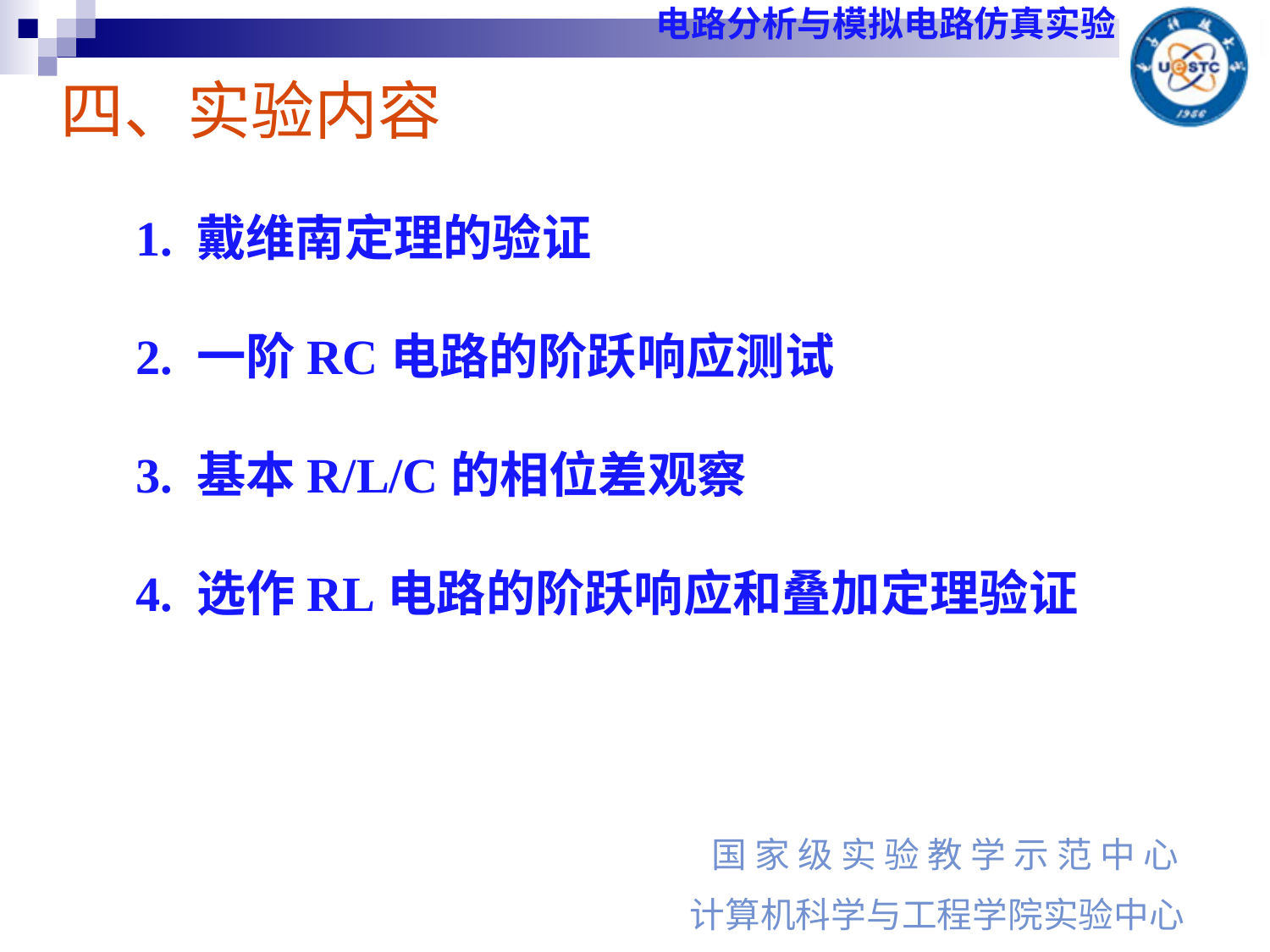

# 四、实验内容
1. 戴维南定理的验证

2. 一阶RC电路的阶跃响应测试

3. 基本R/L/C的相位差观察

4. 选作RL电路的阶跃响应和叠加定理验证